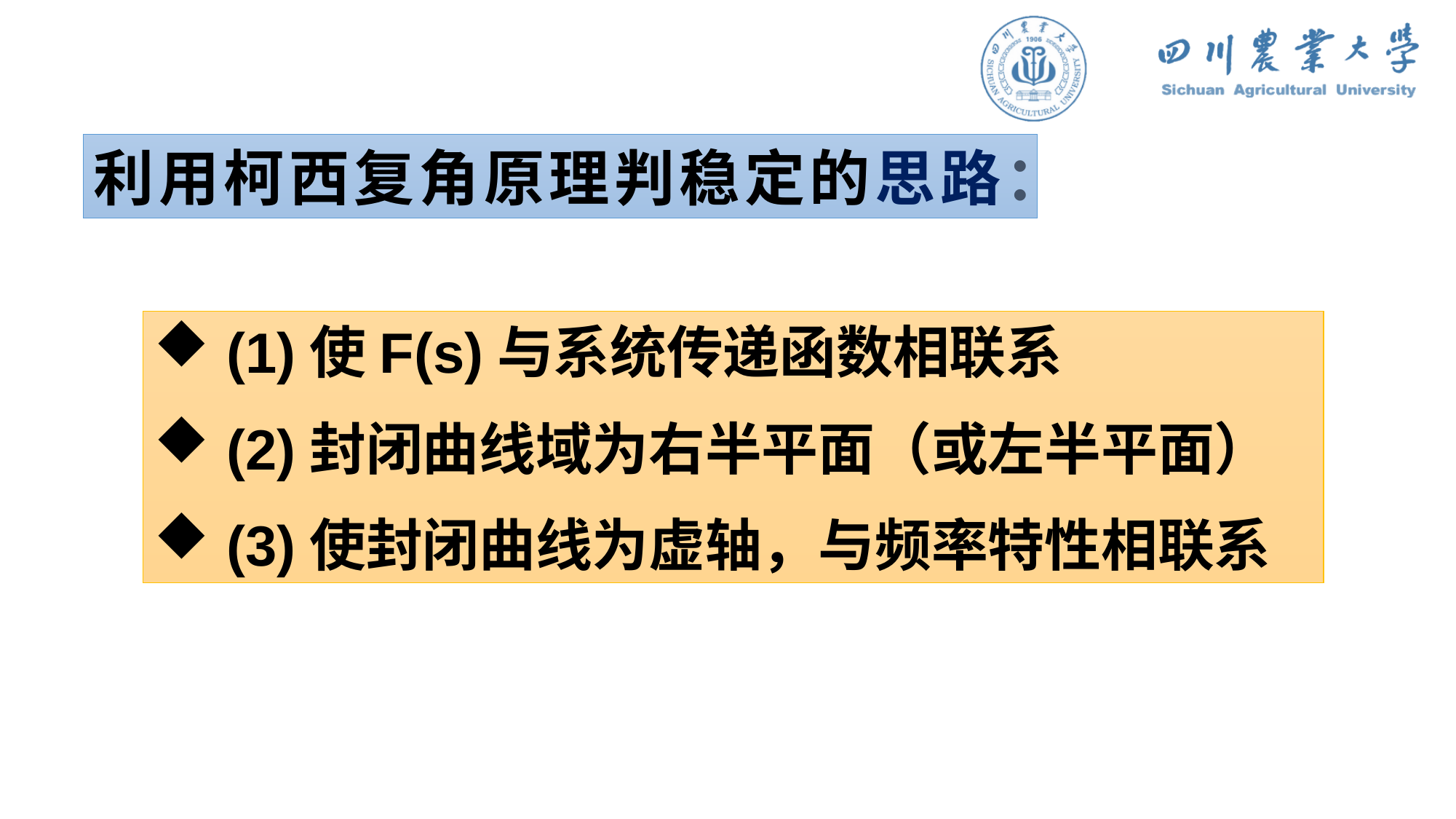

利用柯西复角原理判稳定的思路：
(1)使F(s)与系统传递函数相联系
(2)封闭曲线域为右半平面（或左半平面）
(3)使封闭曲线为虚轴，与频率特性相联系